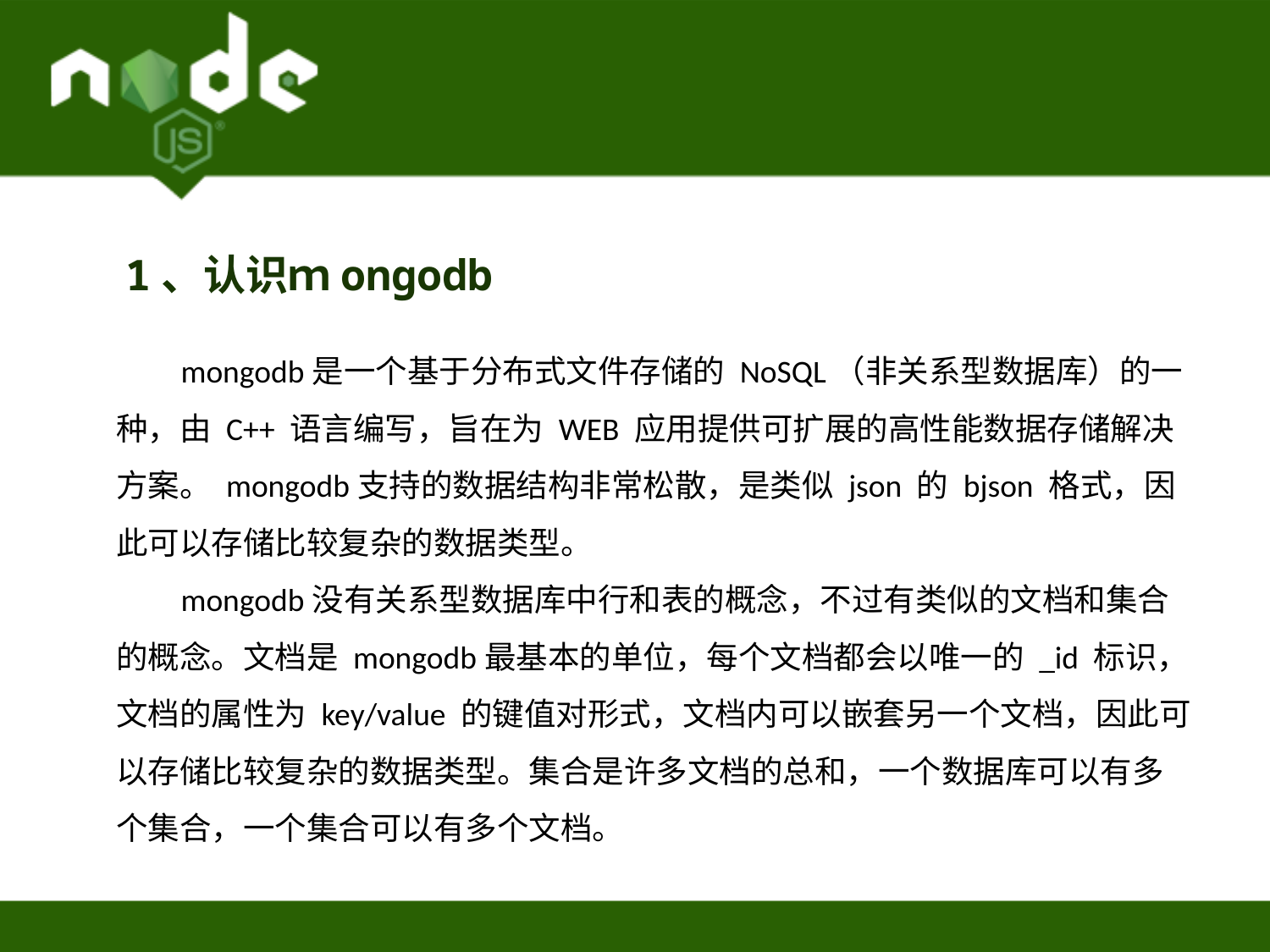

1、认识ｍongodb
         mongodb是一个基于分布式文件存储的 NoSQL（非关系型数据库）的一种，由 C++ 语言编写，旨在为 WEB 应用提供可扩展的高性能数据存储解决方案。 mongodb支持的数据结构非常松散，是类似 json 的 bjson 格式，因此可以存储比较复杂的数据类型。
         mongodb没有关系型数据库中行和表的概念，不过有类似的文档和集合的概念。文档是 mongodb最基本的单位，每个文档都会以唯一的 _id 标识，文档的属性为 key/value 的键值对形式，文档内可以嵌套另一个文档，因此可以存储比较复杂的数据类型。集合是许多文档的总和，一个数据库可以有多个集合，一个集合可以有多个文档。